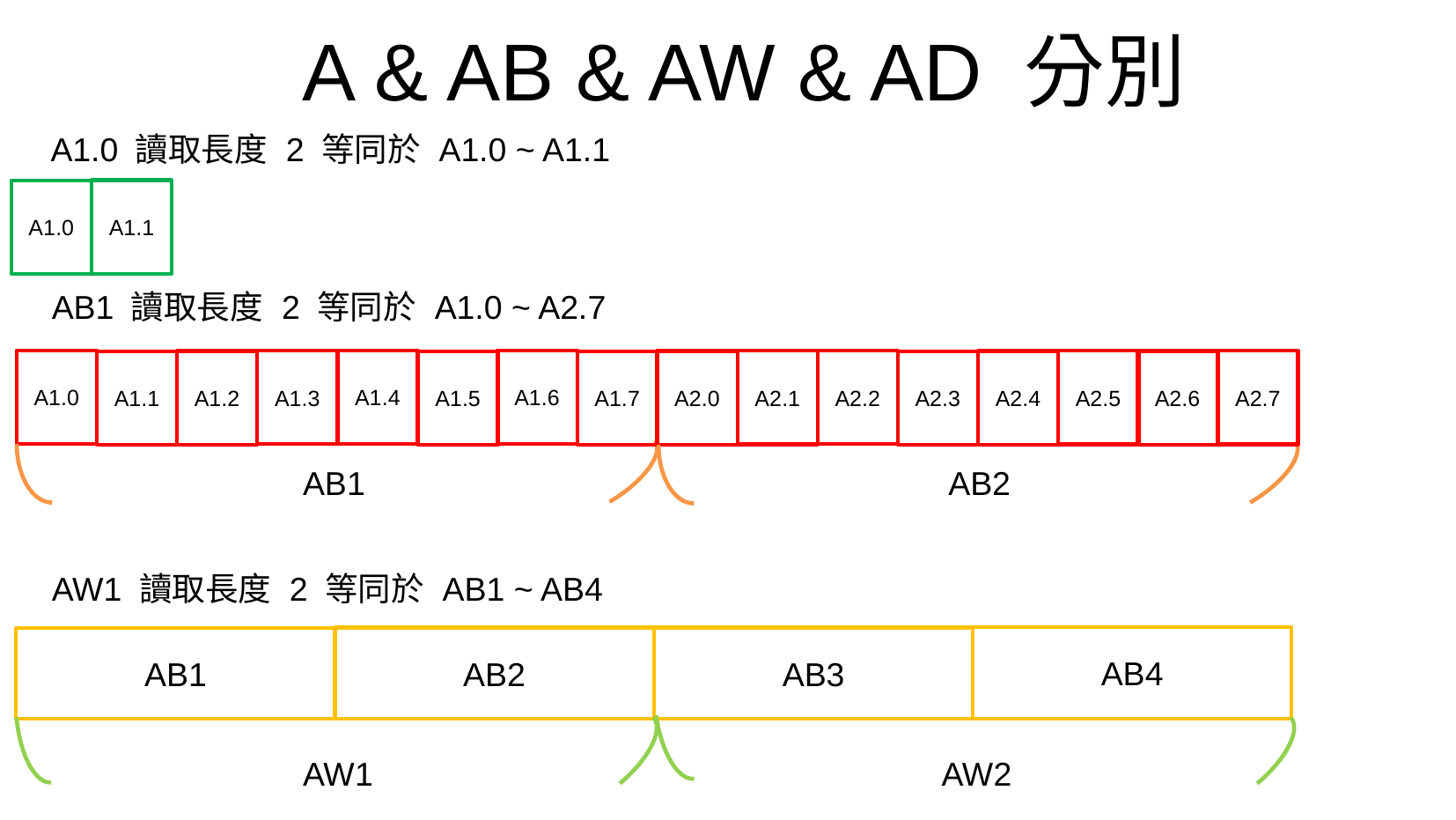

A & AB & AW & AD 分別
A1.0 讀取長度 2 等同於 A1.0 ~ A1.1
A1.1
A1.0
AB1 讀取長度 2 等同於 A1.0 ~ A2.7
A1.0
A1.4
A1.6
A1.3
A2.2
A2.1
A2.5
A2.7
A1.2
A2.0
A2.4
A2.6
A1.1
A1.5
A1.7
A2.3

AB1
AB2
AW1 讀取長度 2 等同於 AB1 ~ AB4
AB4
AB2
AB3
AB1

AW1
AW2